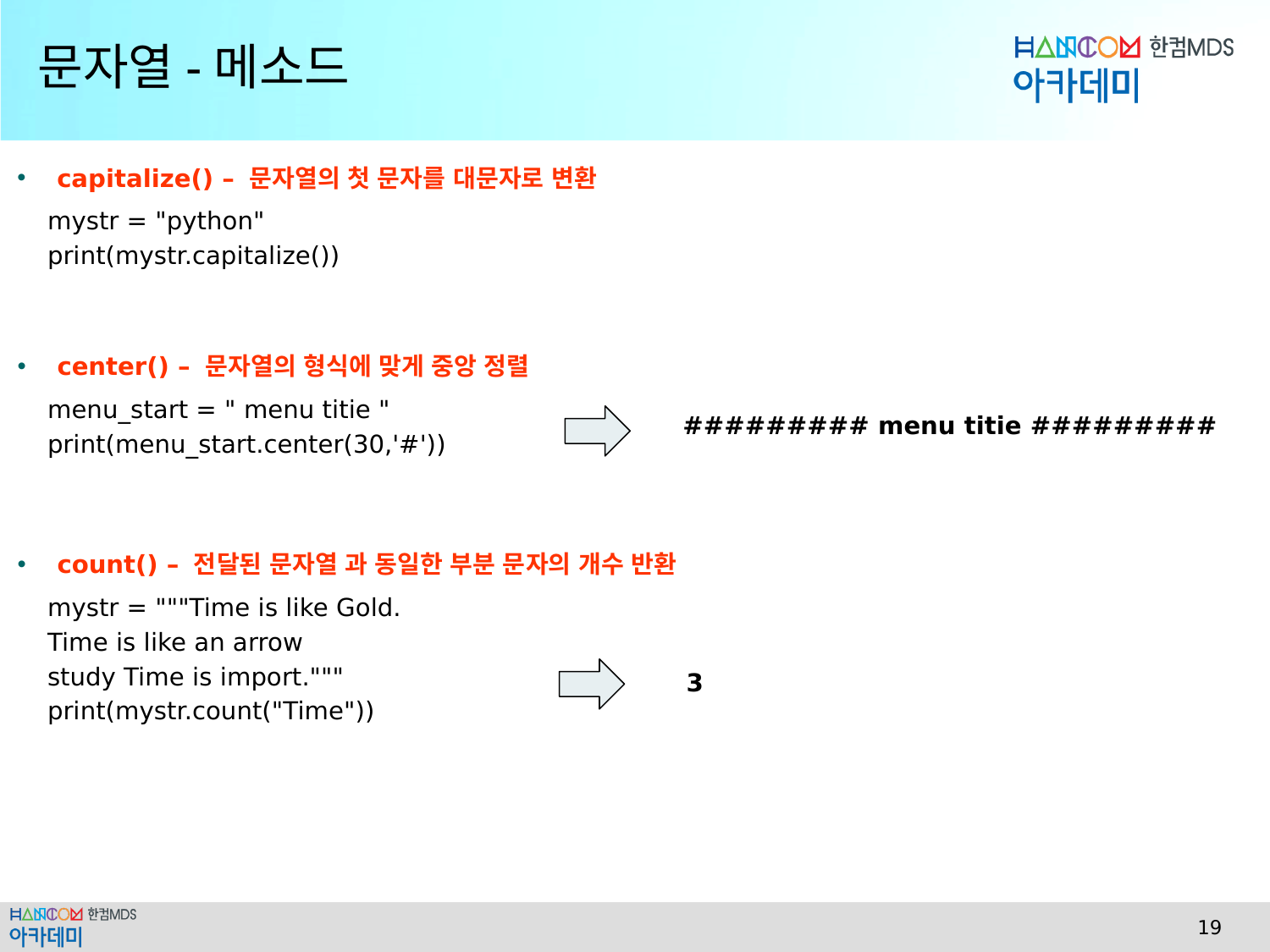

# 문자열-메소드
capitalize() – 문자열의 첫 문자를 대문자로 변환
mystr = "python"
print(mystr.capitalize())
center() – 문자열의 형식에 맞게 중앙 정렬
menu_start = " menu titie "
print(menu_start.center(30,'#'))
######### menu titie #########

count() – 전달된 문자열 과 동일한 부분 문자의 개수 반환
mystr = """Time is like Gold.
Time is like an arrow
study Time is import."""
print(mystr.count("Time"))

3
                               19